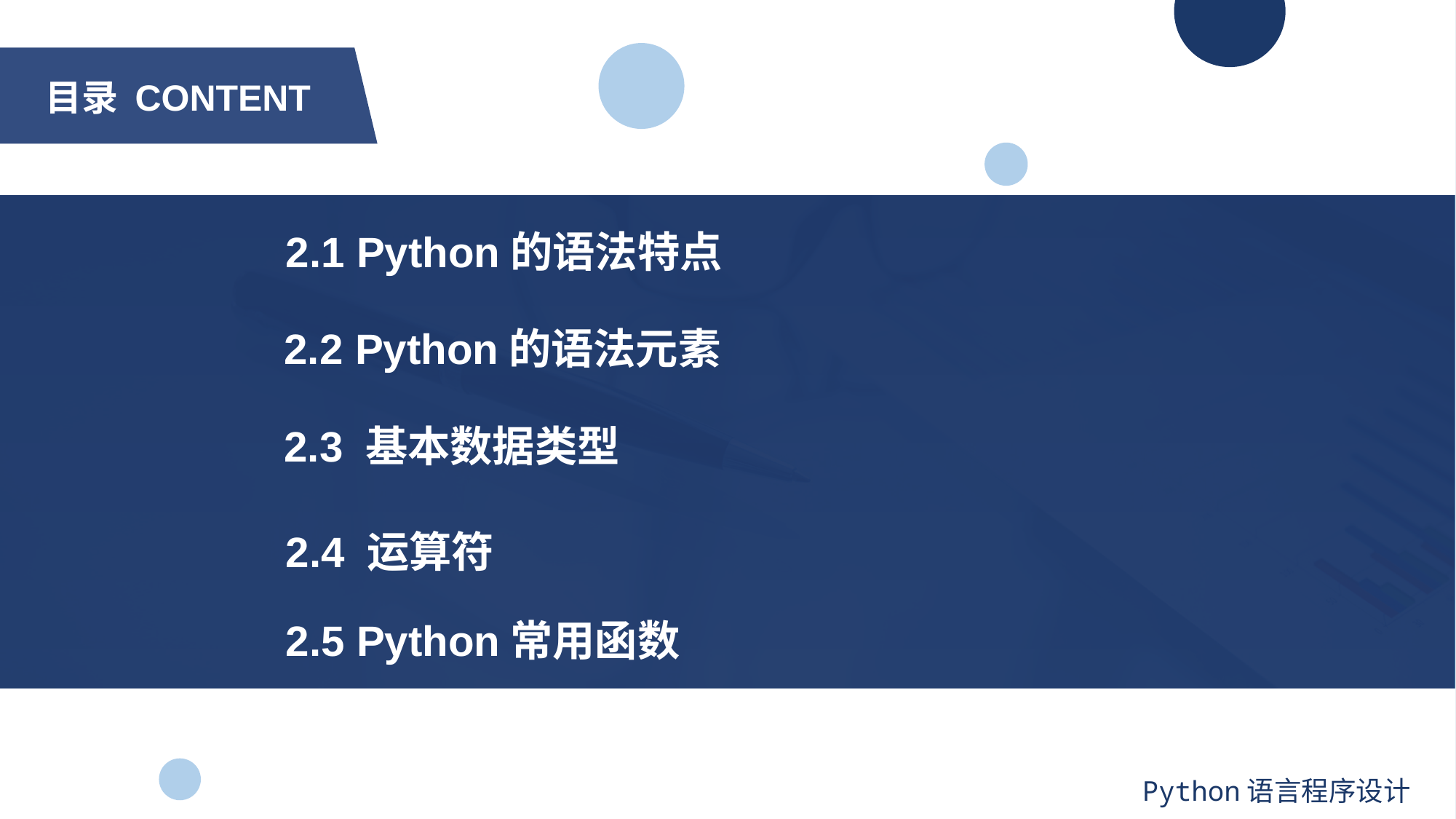

# 目录 CONTENT
2.1 Python的语法特点
2.2 Python的语法元素
2.3 基本数据类型
2.4 运算符
2.5 Python常用函数